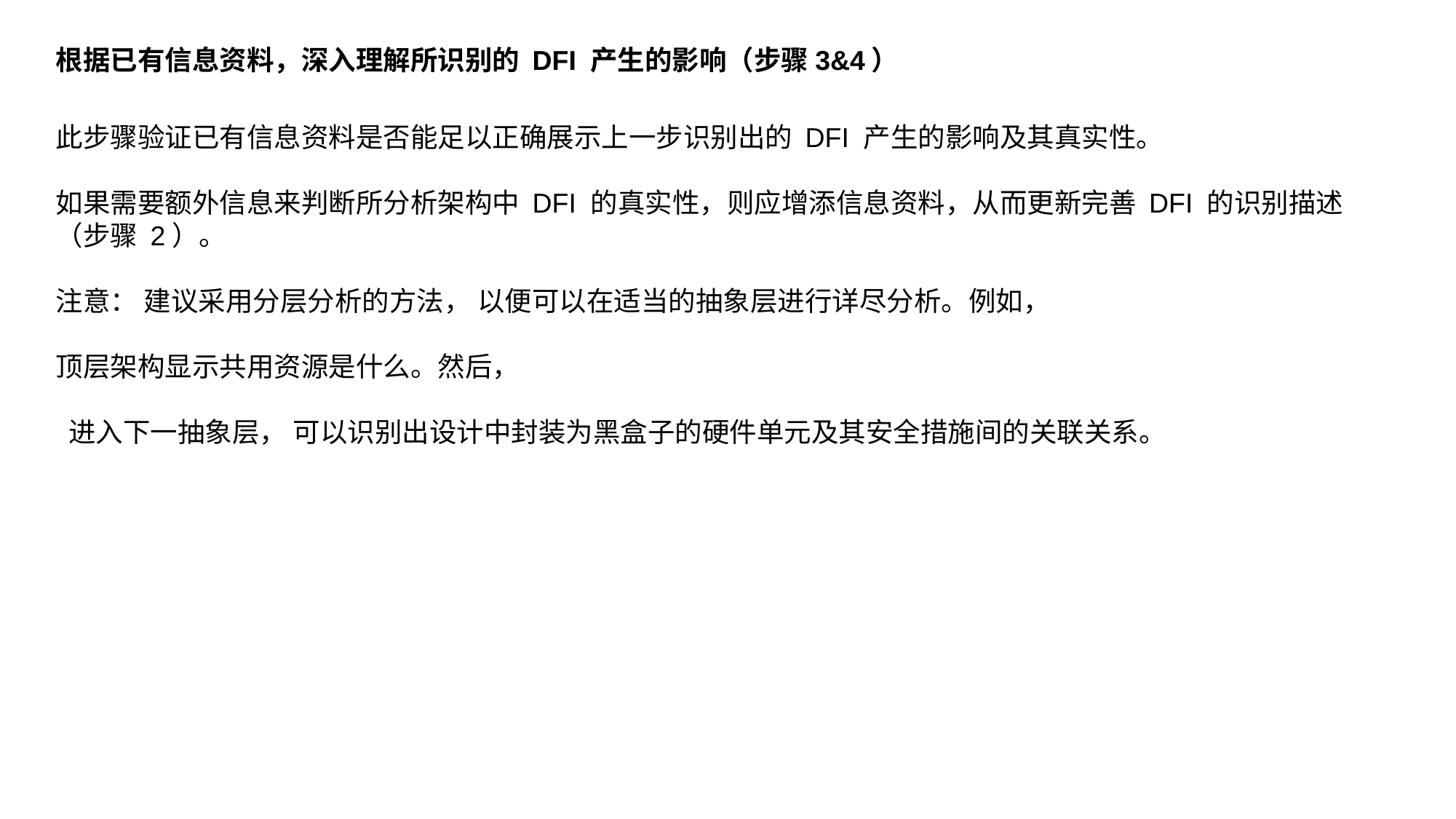

根据已有信息资料，深入理解所识别的 DFI 产生的影响（步骤3&4）
此步骤验证已有信息资料是否能足以正确展示上一步识别出的 DFI 产生的影响及其真实性。

如果需要额外信息来判断所分析架构中 DFI 的真实性，则应增添信息资料，从而更新完善 DFI 的识别描述（步骤 2）。
注意： 建议采用分层分析的方法， 以便可以在适当的抽象层进行详尽分析。例如，

顶层架构显示共用资源是什么。然后，

 进入下一抽象层， 可以识别出设计中封装为黑盒子的硬件单元及其安全措施间的关联关系。